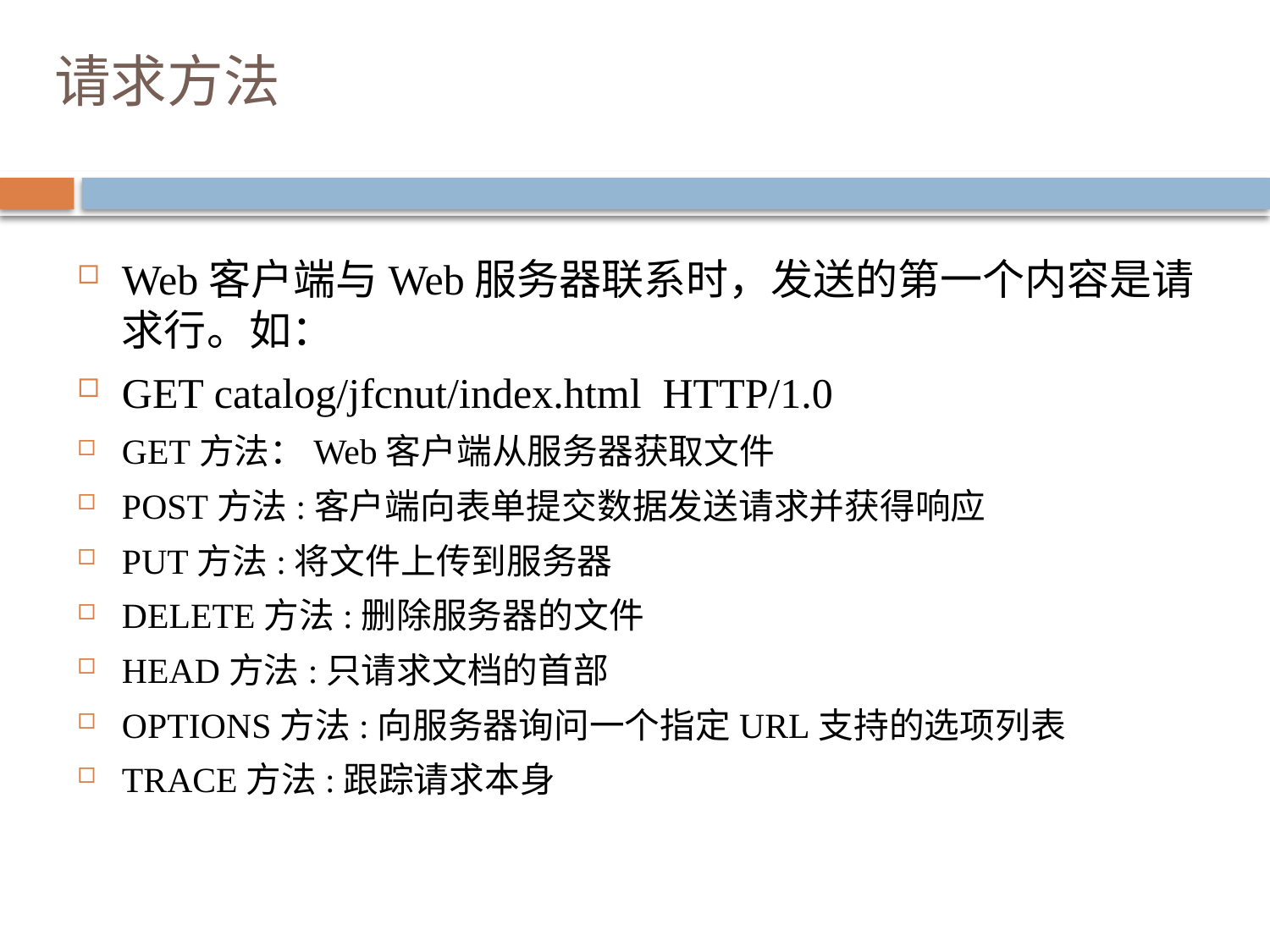

# 请求方法
Web客户端与Web服务器联系时，发送的第一个内容是请求行。如：
GET catalog/jfcnut/index.html  HTTP/1.0
GET方法：Web客户端从服务器获取文件
POST方法:客户端向表单提交数据发送请求并获得响应
PUT方法:将文件上传到服务器
DELETE方法:删除服务器的文件
HEAD方法:只请求文档的首部
OPTIONS方法:向服务器询问一个指定URL支持的选项列表
TRACE方法:跟踪请求本身